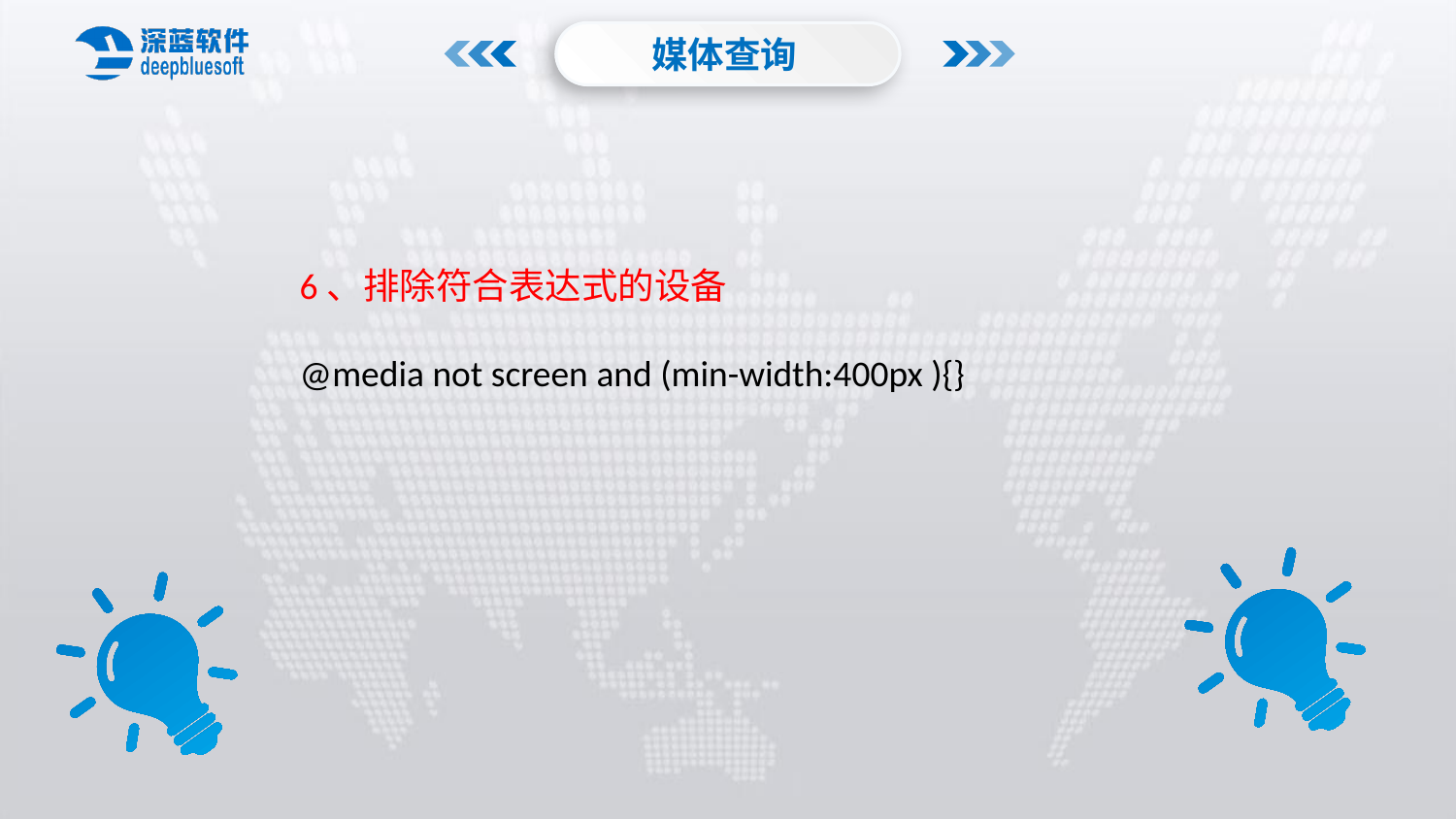

媒体查询

6、排除符合表达式的设备

@media not screen and (min-width:400px ){}